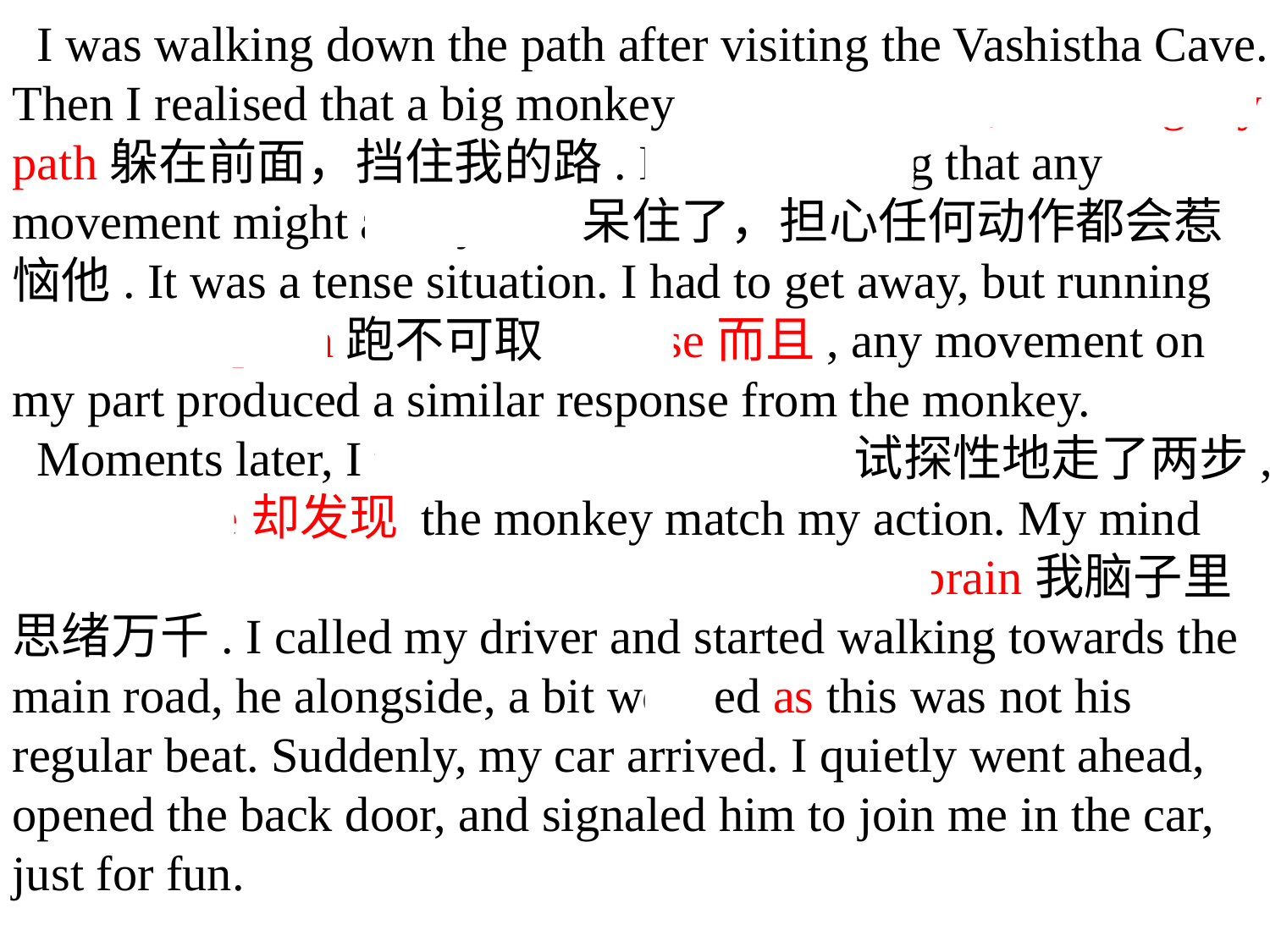

I was walking down the path after visiting the Vashistha Cave. Then I realised that a big monkey hid itself ahead, blocking my path躲在前面，挡住我的路. I froze, fearing that any movement might annoy him呆住了，担心任何动作都会惹恼他. It was a tense situation. I had to get away, but running wasn't an option跑不可取. Worse而且, any movement on my part produced a similar response from the monkey.
  Moments later, I took two tentative steps试探性地走了两步, only to see却发现 the monkey match my action. My mind was racing with several thoughts/I racked my brain我脑子里思绪万千. I called my driver and started walking towards the main road, he alongside, a bit worried as this was not his regular beat. Suddenly, my car arrived. I quietly went ahead, opened the back door, and signaled him to join me in the car, just for fun.